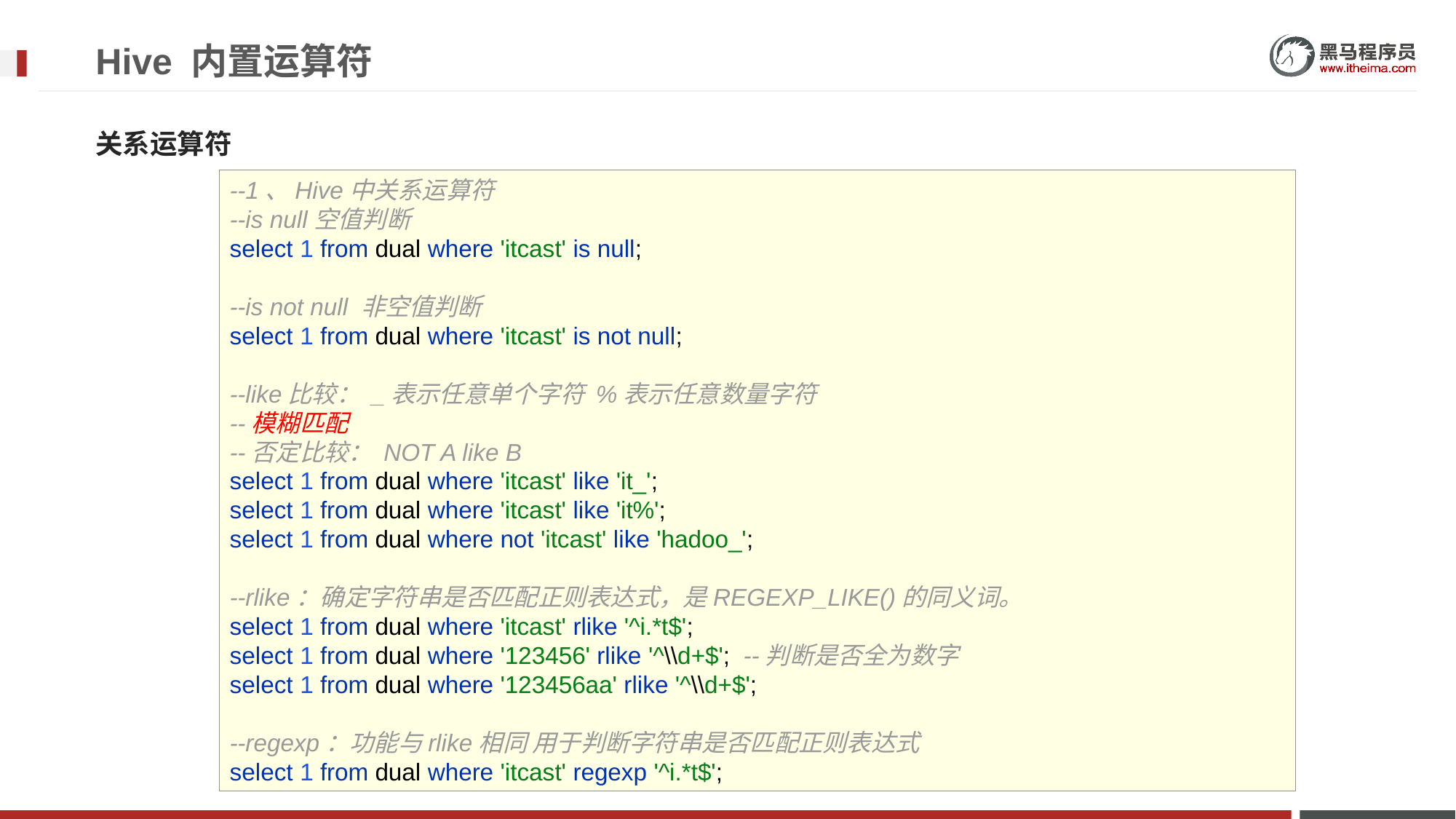

# Hive 内置运算符
关系运算符
--1、Hive中关系运算符
--is null空值判断
select 1 from dual where 'itcast' is null;
--is not null 非空值判断
select 1 from dual where 'itcast' is not null;
--like比较： _表示任意单个字符 %表示任意数量字符
--模糊匹配
--否定比较： NOT A like B
select 1 from dual where 'itcast' like 'it_';
select 1 from dual where 'itcast' like 'it%';
select 1 from dual where not 'itcast' like 'hadoo_';
--rlike：确定字符串是否匹配正则表达式，是REGEXP_LIKE()的同义词。
select 1 from dual where 'itcast' rlike '^i.*t$';
select 1 from dual where '123456' rlike '^\\d+$';  --判断是否全为数字
select 1 from dual where '123456aa' rlike '^\\d+$';
--regexp：功能与rlike相同 用于判断字符串是否匹配正则表达式
select 1 from dual where 'itcast' regexp '^i.*t$';